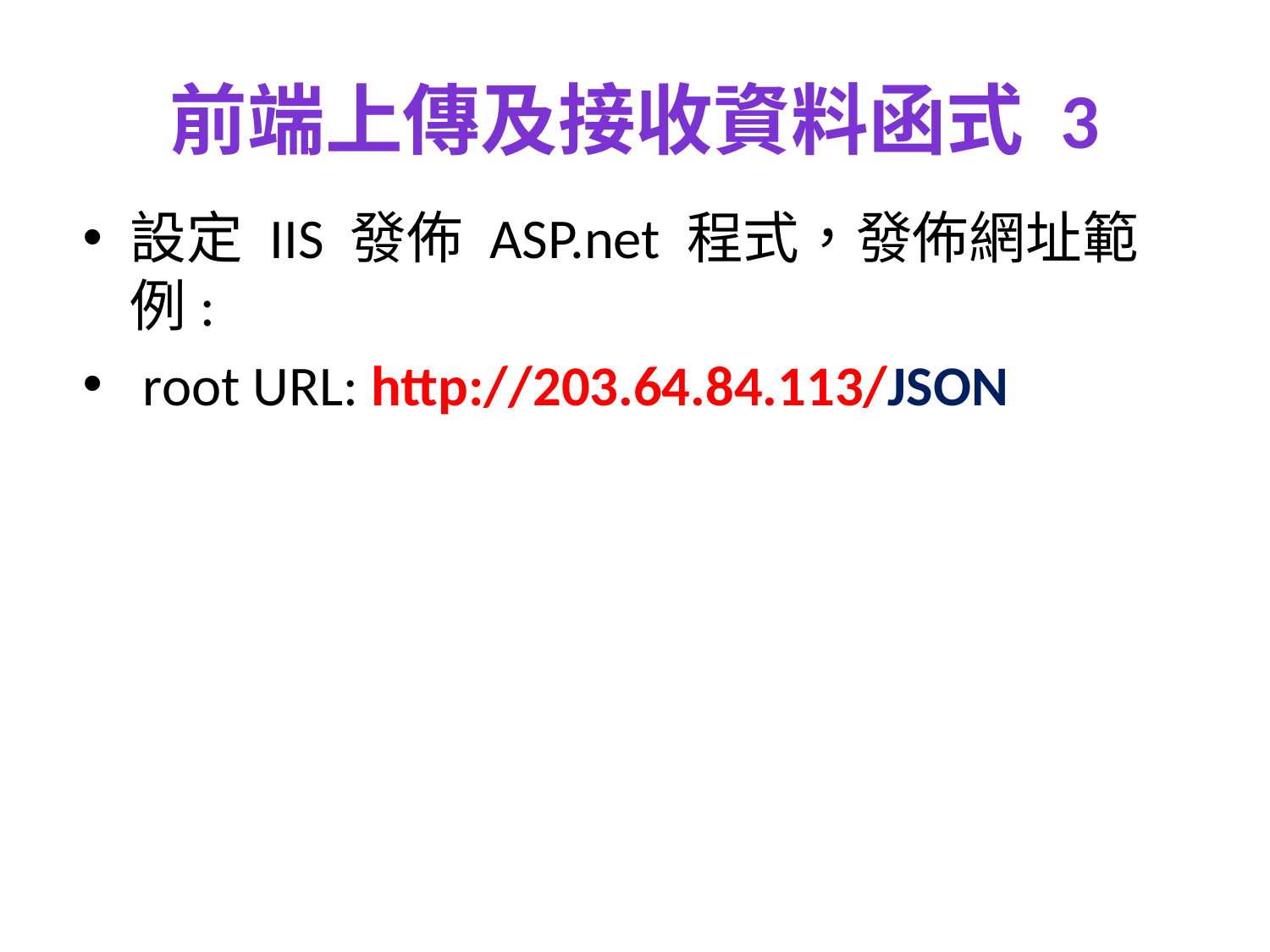

# 前端上傳及接收資料函式 3
設定 IIS 發佈 ASP.net 程式，發佈網址範例:
 root URL: http://203.64.84.113/JSON